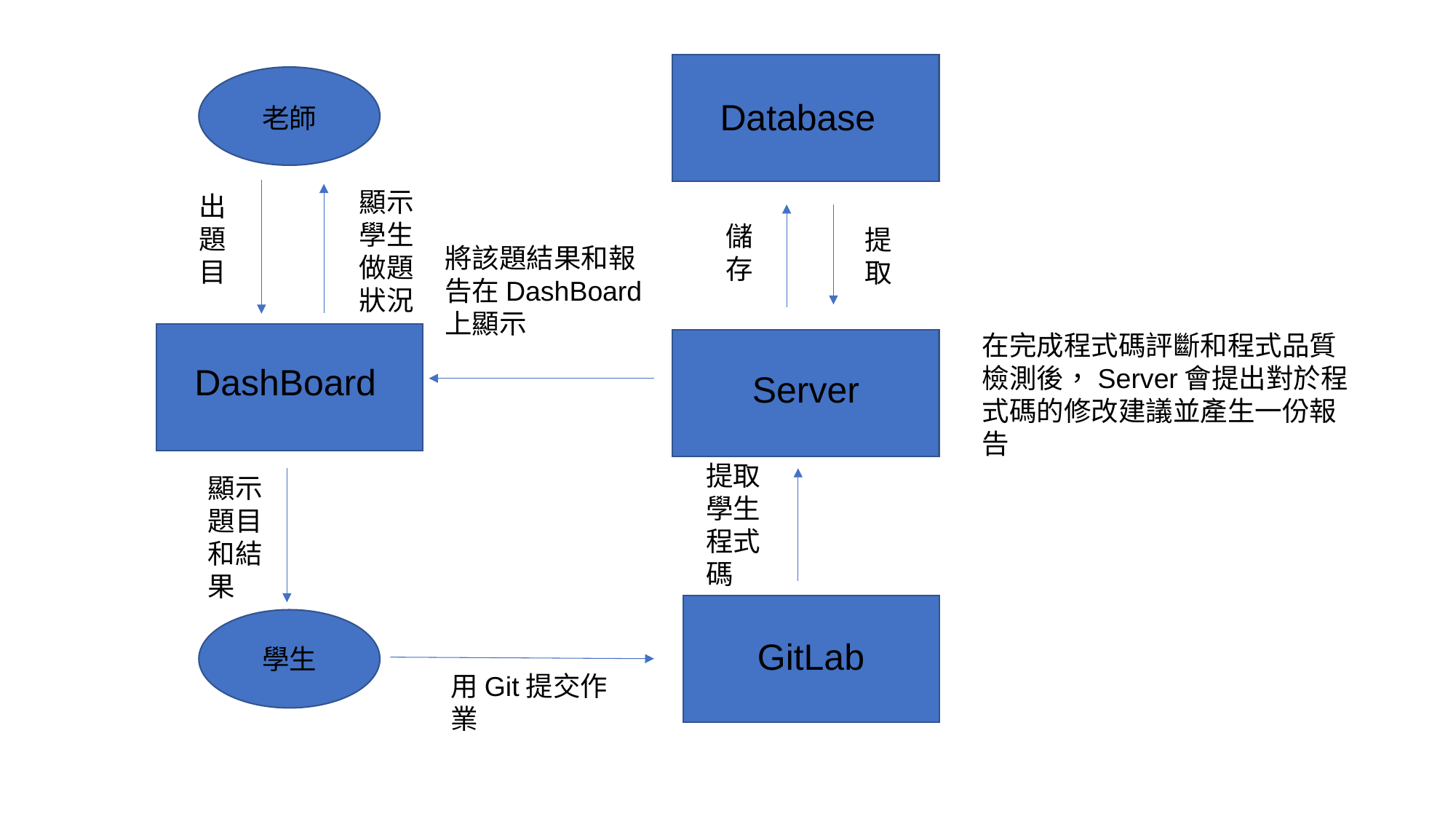

Database
顯示題目和結果

學生

老師

DashBoard
將該題結果和報告在DashBoard上顯示

Server
儲存
提取
出題目
用Git提交作業
顯示學生做題狀況
在完成程式碼評斷和程式品質檢測後，Server會提出對於程式碼的修改建議並產生一份報告
提取學生程式碼

GitLab